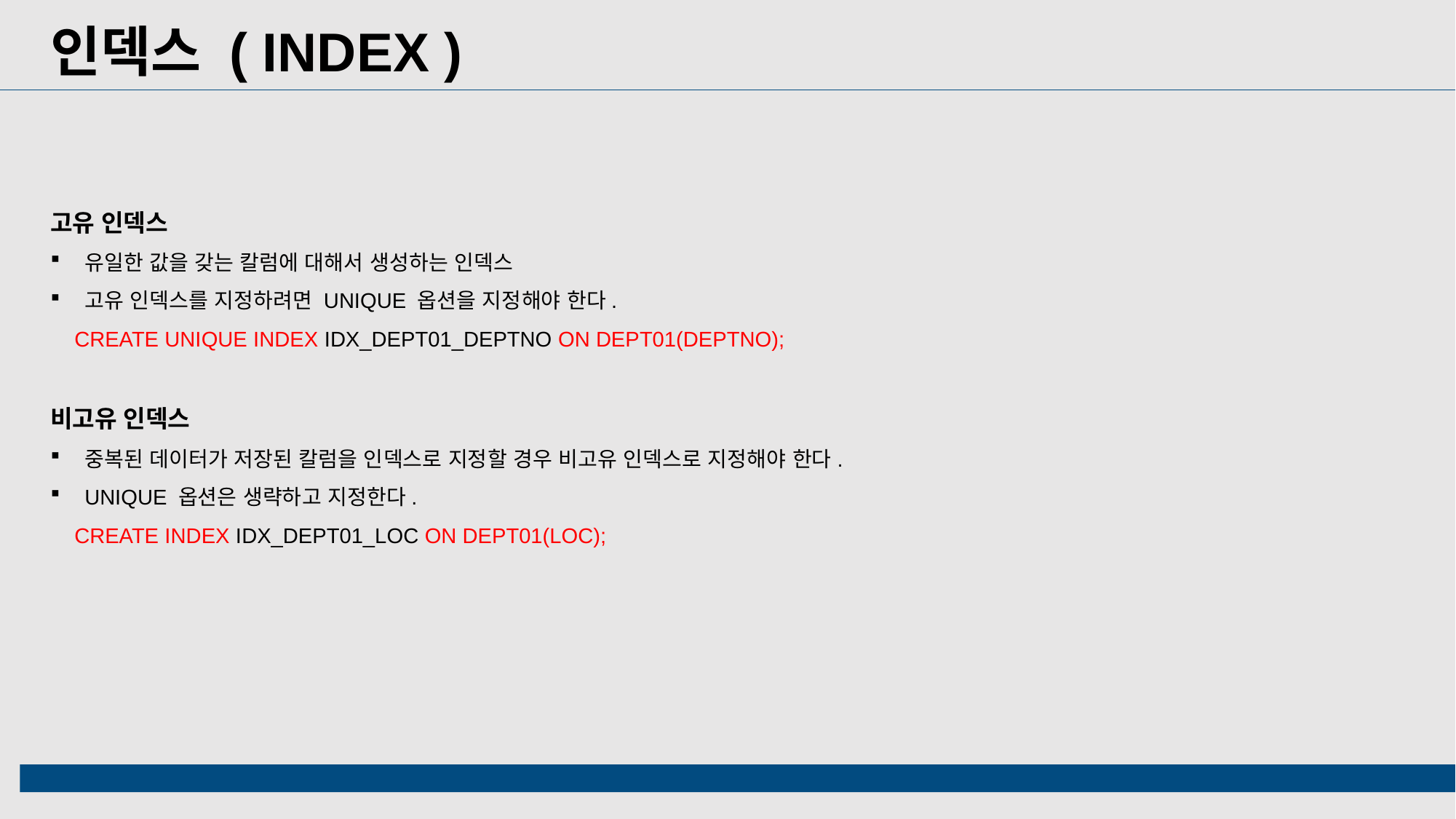

인덱스 ( INDEX )
고유 인덱스
유일한 값을 갖는 칼럼에 대해서 생성하는 인덱스
고유 인덱스를 지정하려면 UNIQUE 옵션을 지정해야 한다.
    CREATE UNIQUE INDEX IDX_DEPT01_DEPTNO ON DEPT01(DEPTNO);

비고유 인덱스
중복된 데이터가 저장된 칼럼을 인덱스로 지정할 경우 비고유 인덱스로 지정해야 한다.
UNIQUE 옵션은 생략하고 지정한다.
    CREATE INDEX IDX_DEPT01_LOC ON DEPT01(LOC);